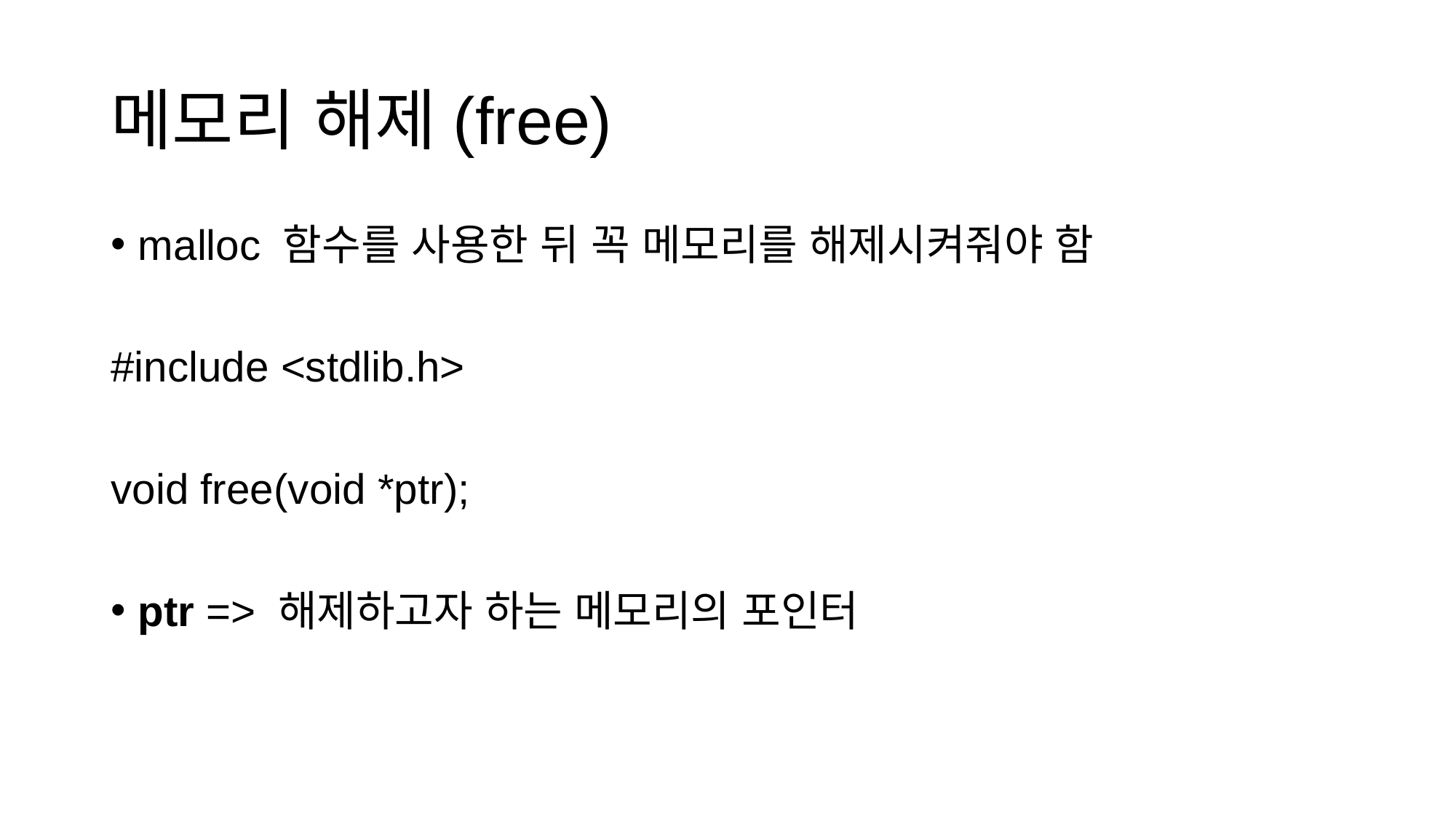

# 메모리 해제(free)
malloc 함수를 사용한 뒤 꼭 메모리를 해제시켜줘야 함

#include <stdlib.h>

void free(void *ptr);

ptr => 해제하고자 하는 메모리의 포인터